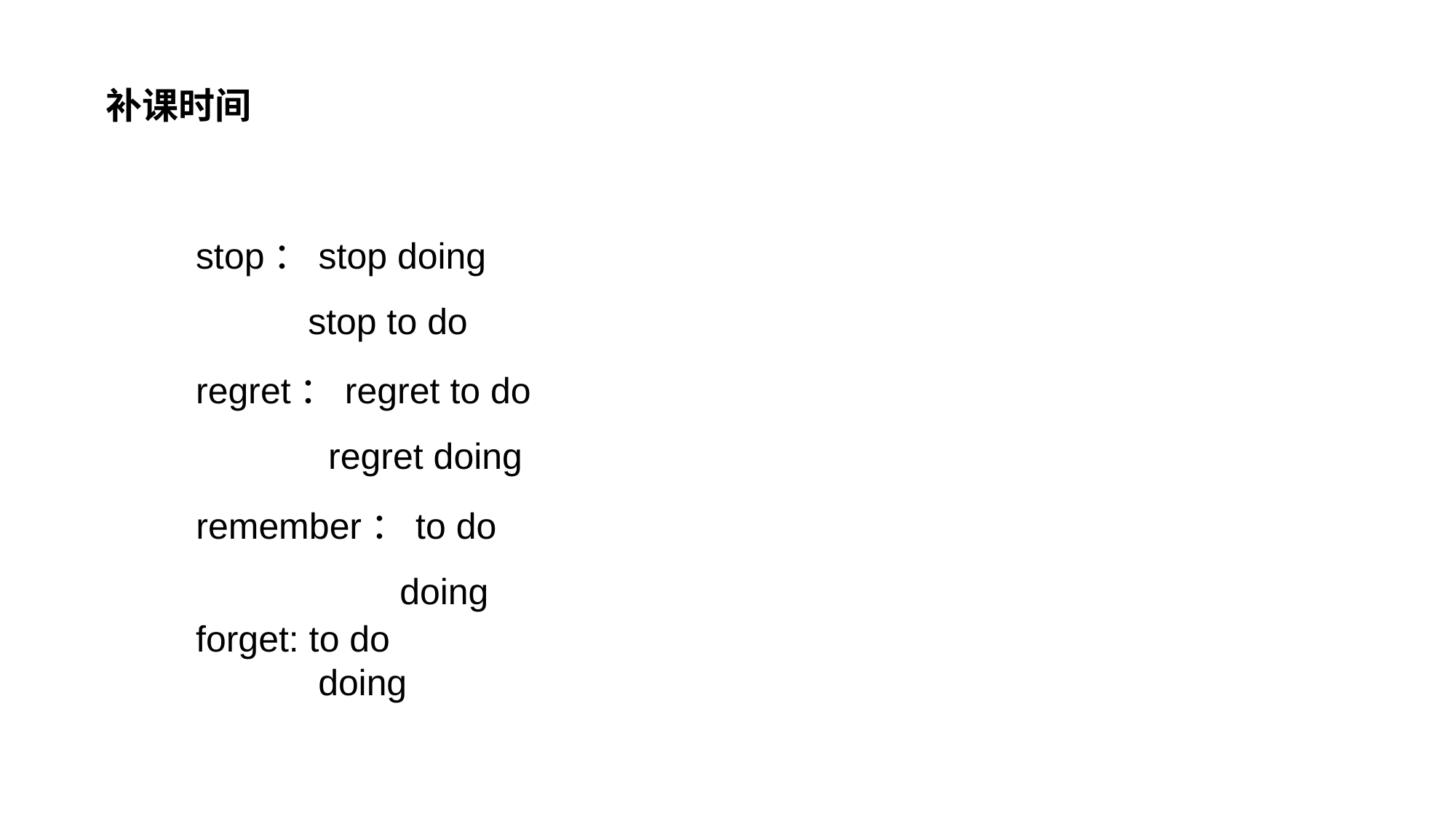

补课时间
stop：stop doing
           stop to do
regret：regret to do
             regret doing
remember：to do
                    doing
forget: to do
            doing